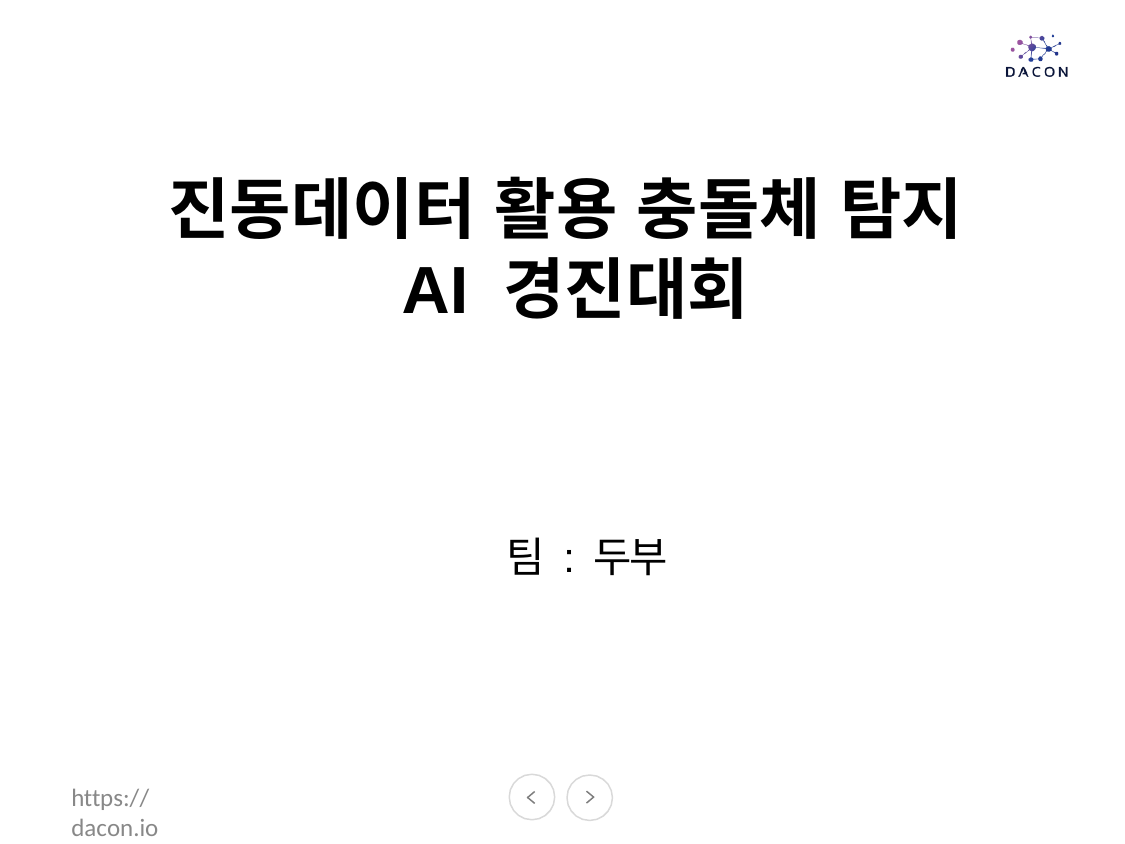

# 진동데이터 활용 충돌체 탐지 AI 경진대회
팀 : 두부

https://dacon.io